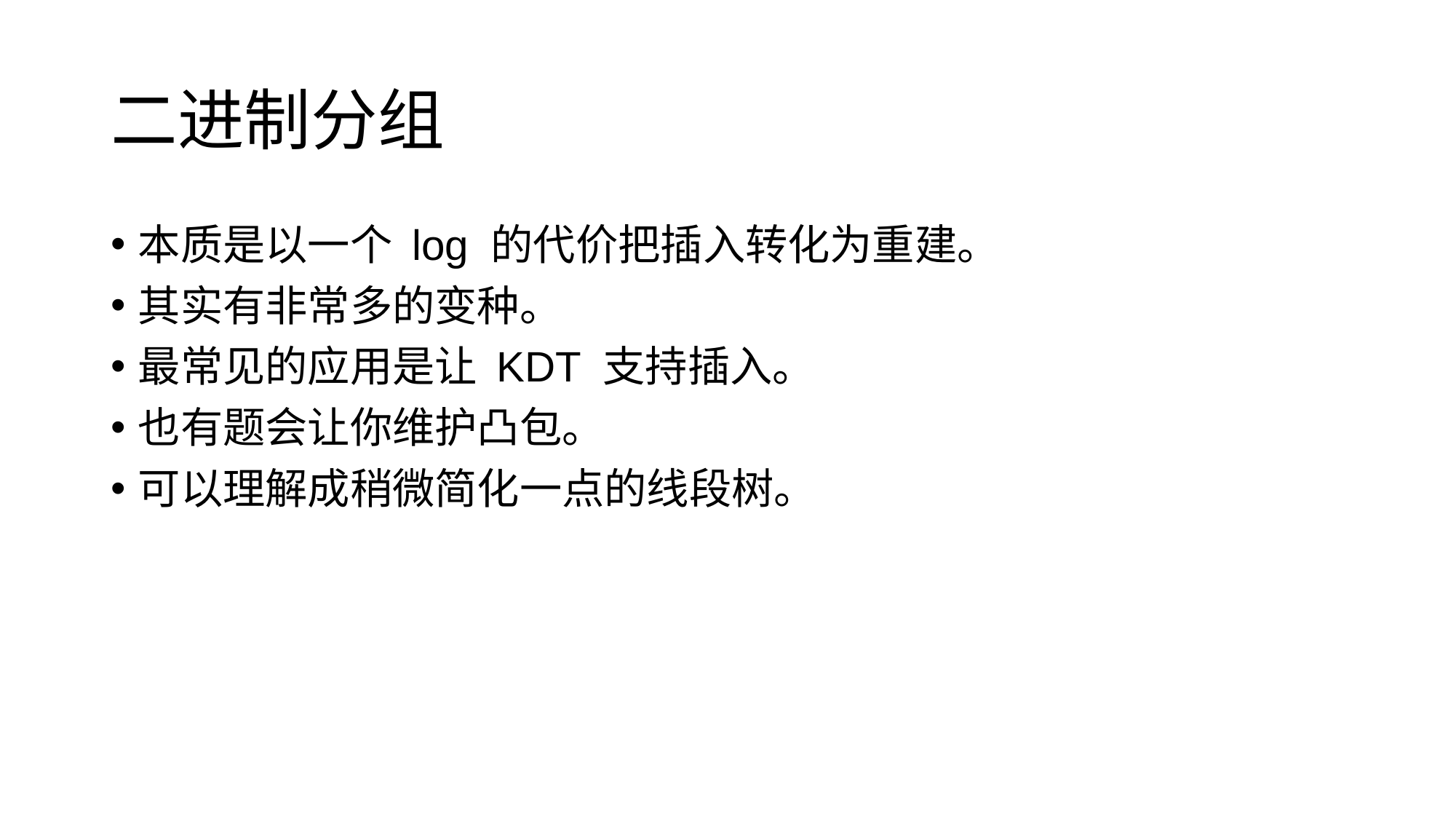

# 二进制分组
本质是以一个 log 的代价把插入转化为重建。
其实有非常多的变种。
最常见的应用是让 KDT 支持插入。
也有题会让你维护凸包。
可以理解成稍微简化一点的线段树。